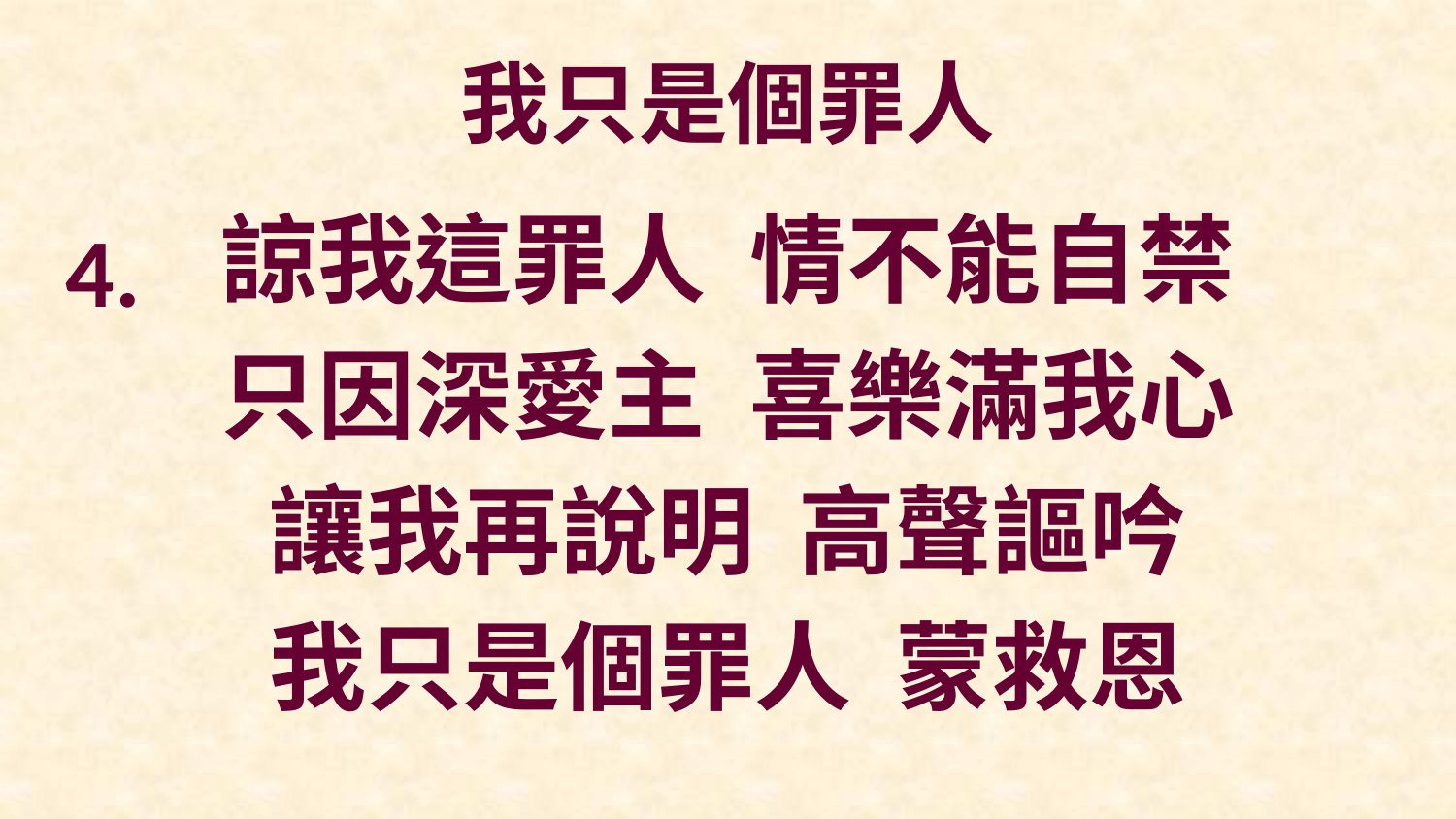

# 我只是個罪人
諒我這罪人  情不能自禁
只因深愛主  喜樂滿我心
讓我再說明  高聲謳吟
我只是個罪人  蒙救恩
4.